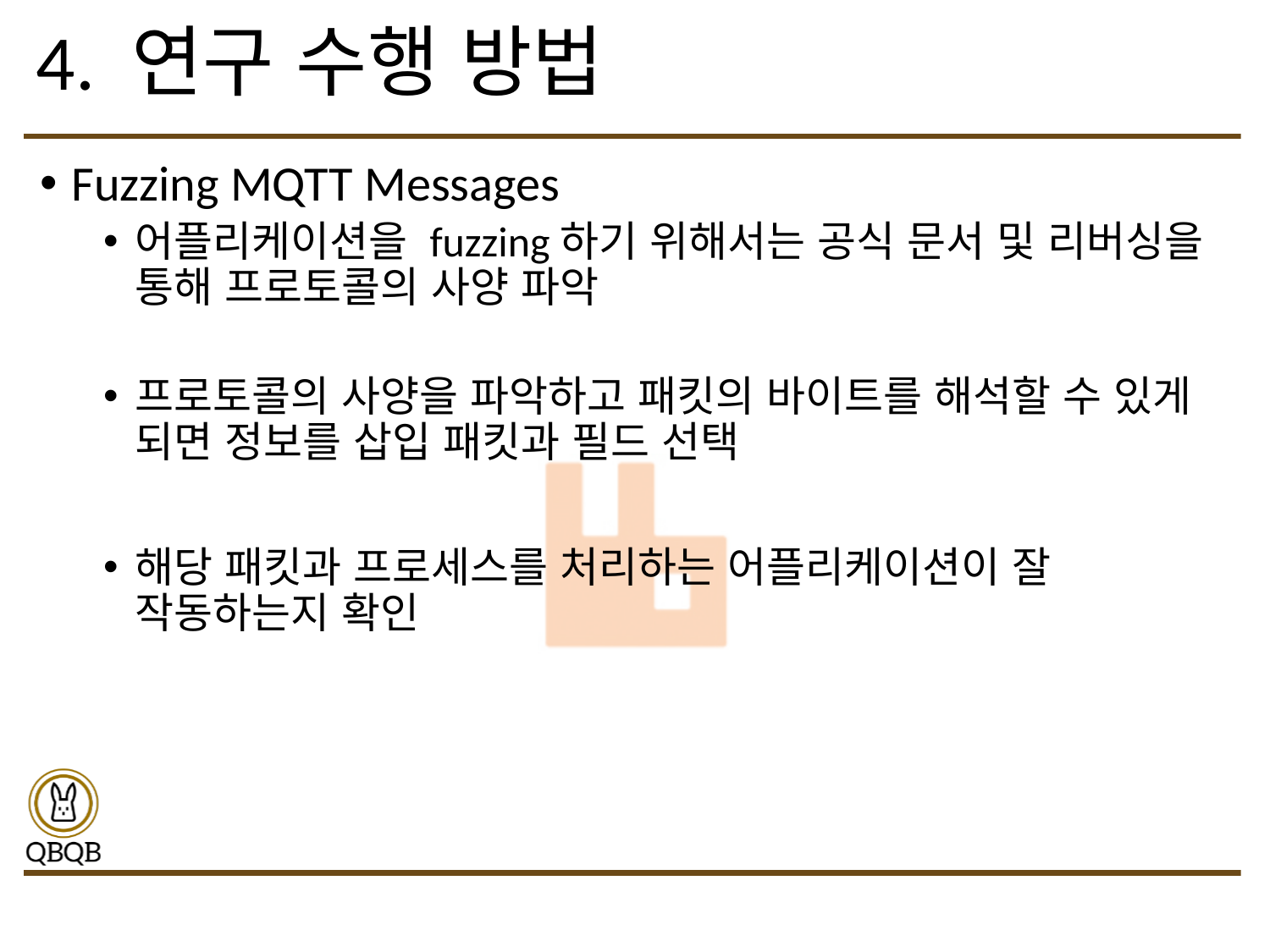

# 4. 연구 수행 방법
Fuzzing MQTT Messages
어플리케이션을 fuzzing하기 위해서는 공식 문서 및 리버싱을 통해 프로토콜의 사양 파악

프로토콜의 사양을 파악하고 패킷의 바이트를 해석할 수 있게 되면 정보를 삽입 패킷과 필드 선택

해당 패킷과 프로세스를 처리하는 어플리케이션이 잘 작동하는지 확인